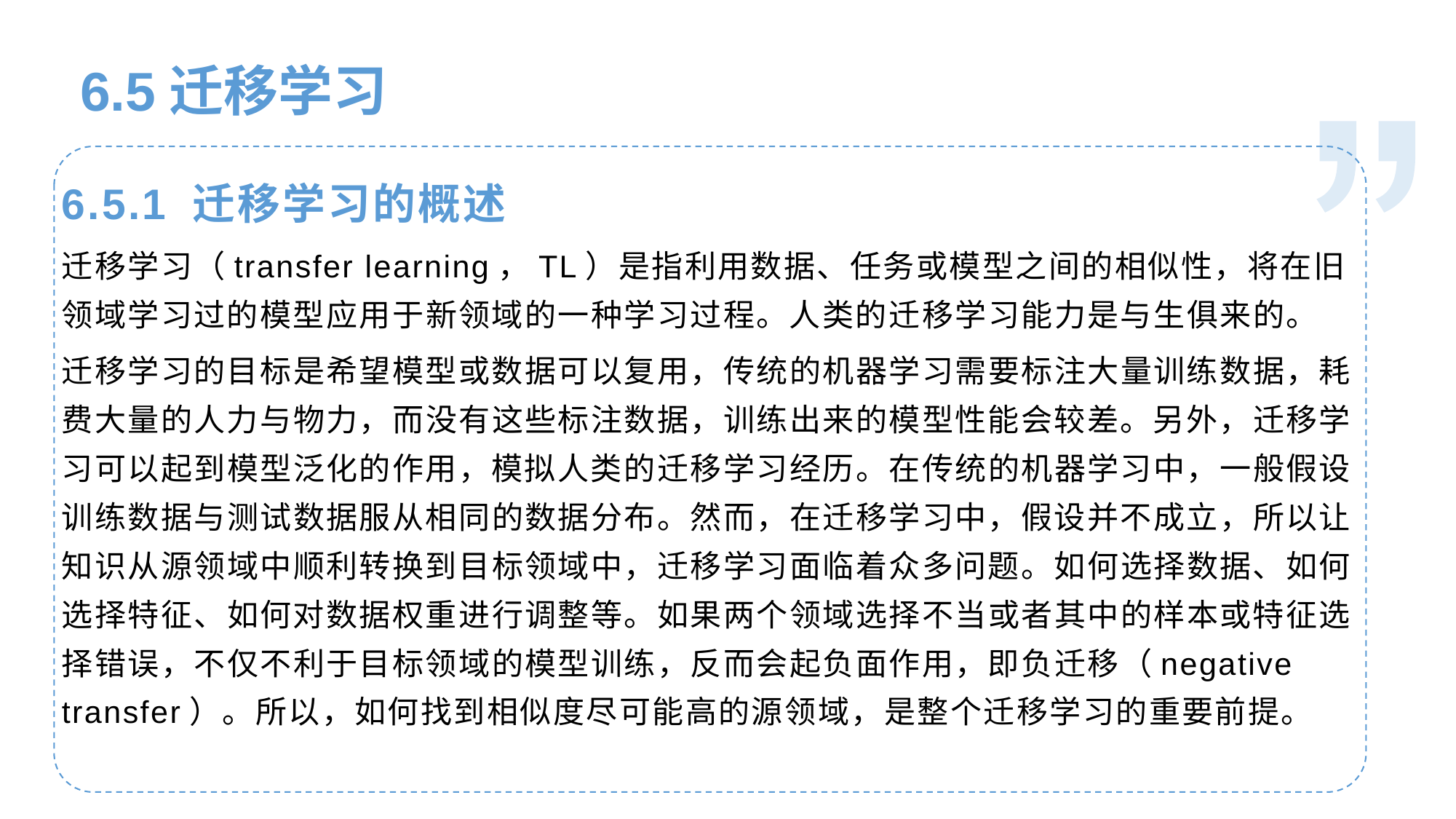

人工智能基础
6.5迁移学习

6.5.1 迁移学习的概述
迁移学习（transfer learning，TL）是指利用数据、任务或模型之间的相似性，将在旧领域学习过的模型应用于新领域的一种学习过程。人类的迁移学习能力是与生俱来的。
迁移学习的目标是希望模型或数据可以复用，传统的机器学习需要标注大量训练数据，耗费大量的人力与物力，而没有这些标注数据，训练出来的模型性能会较差。另外，迁移学习可以起到模型泛化的作用，模拟人类的迁移学习经历。在传统的机器学习中，一般假设训练数据与测试数据服从相同的数据分布。然而，在迁移学习中，假设并不成立，所以让知识从源领域中顺利转换到目标领域中，迁移学习面临着众多问题。如何选择数据、如何选择特征、如何对数据权重进行调整等。如果两个领域选择不当或者其中的样本或特征选择错误，不仅不利于目标领域的模型训练，反而会起负面作用，即负迁移（negative transfer）。所以，如何找到相似度尽可能高的源领域，是整个迁移学习的重要前提。